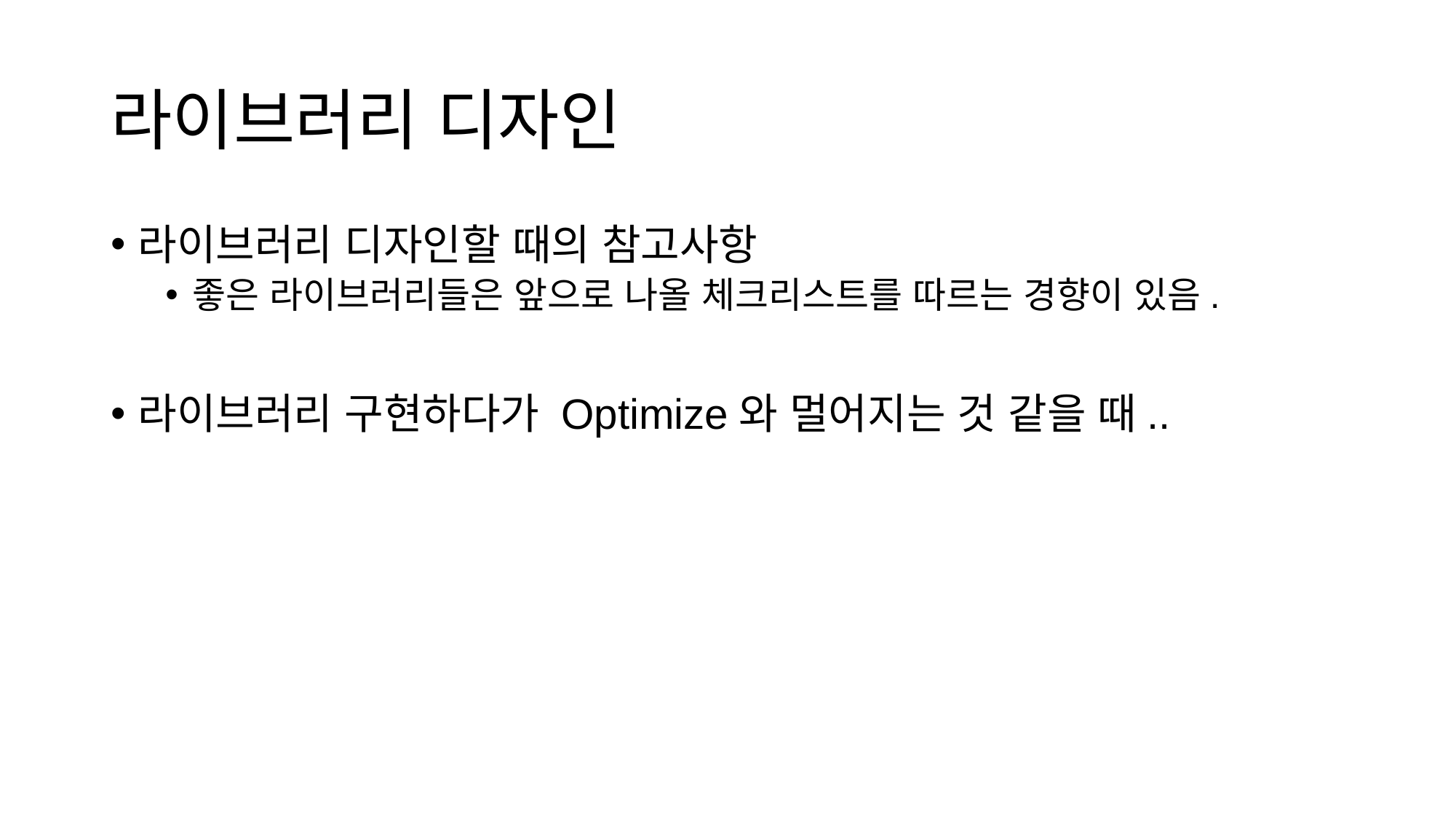

# 라이브러리 디자인
라이브러리 디자인할 때의 참고사항
좋은 라이브러리들은 앞으로 나올 체크리스트를 따르는 경향이 있음.

라이브러리 구현하다가 Optimize와 멀어지는 것 같을 때..